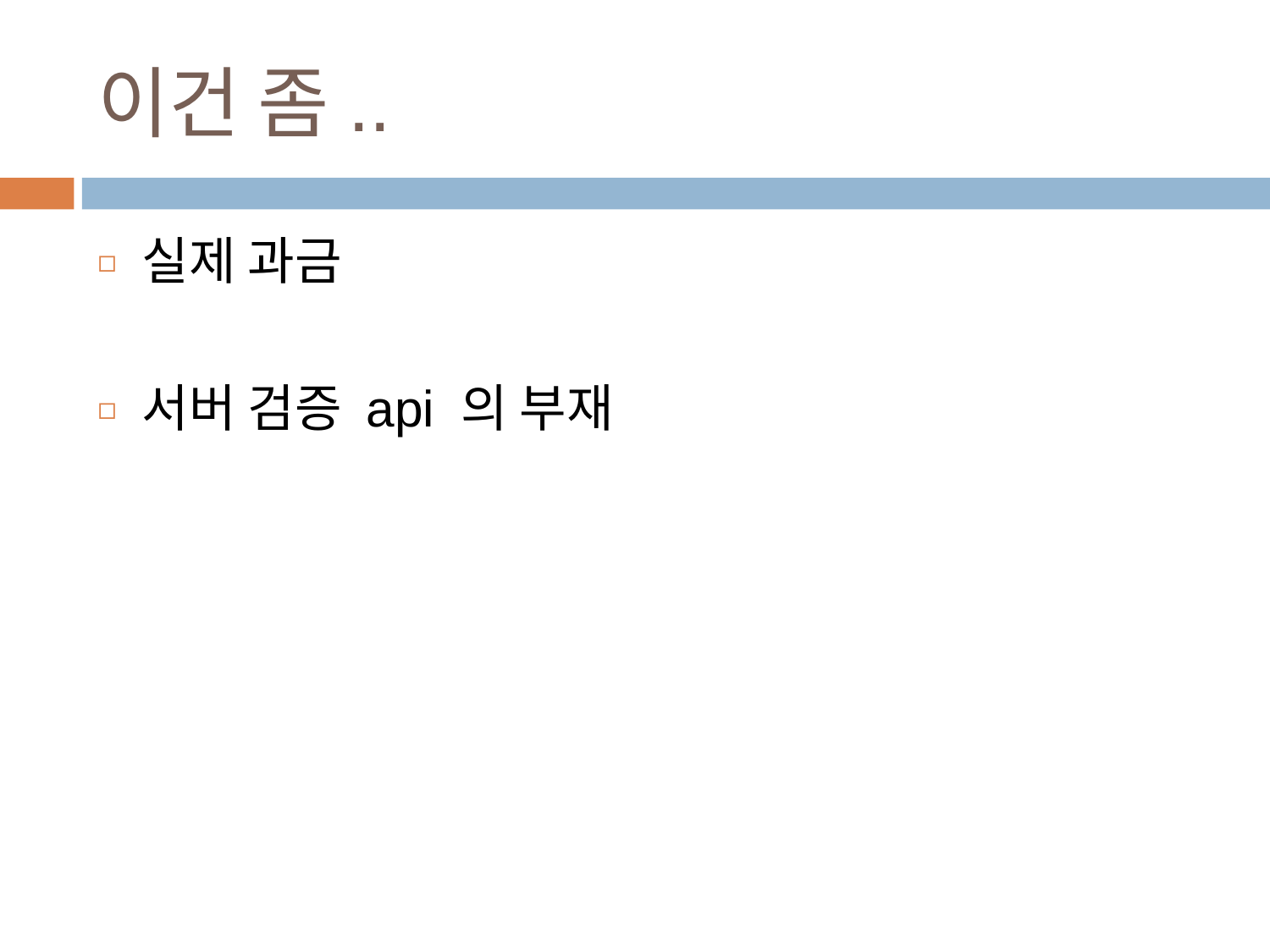

# 이건 좀..
실제 과금

서버 검증 api 의 부재